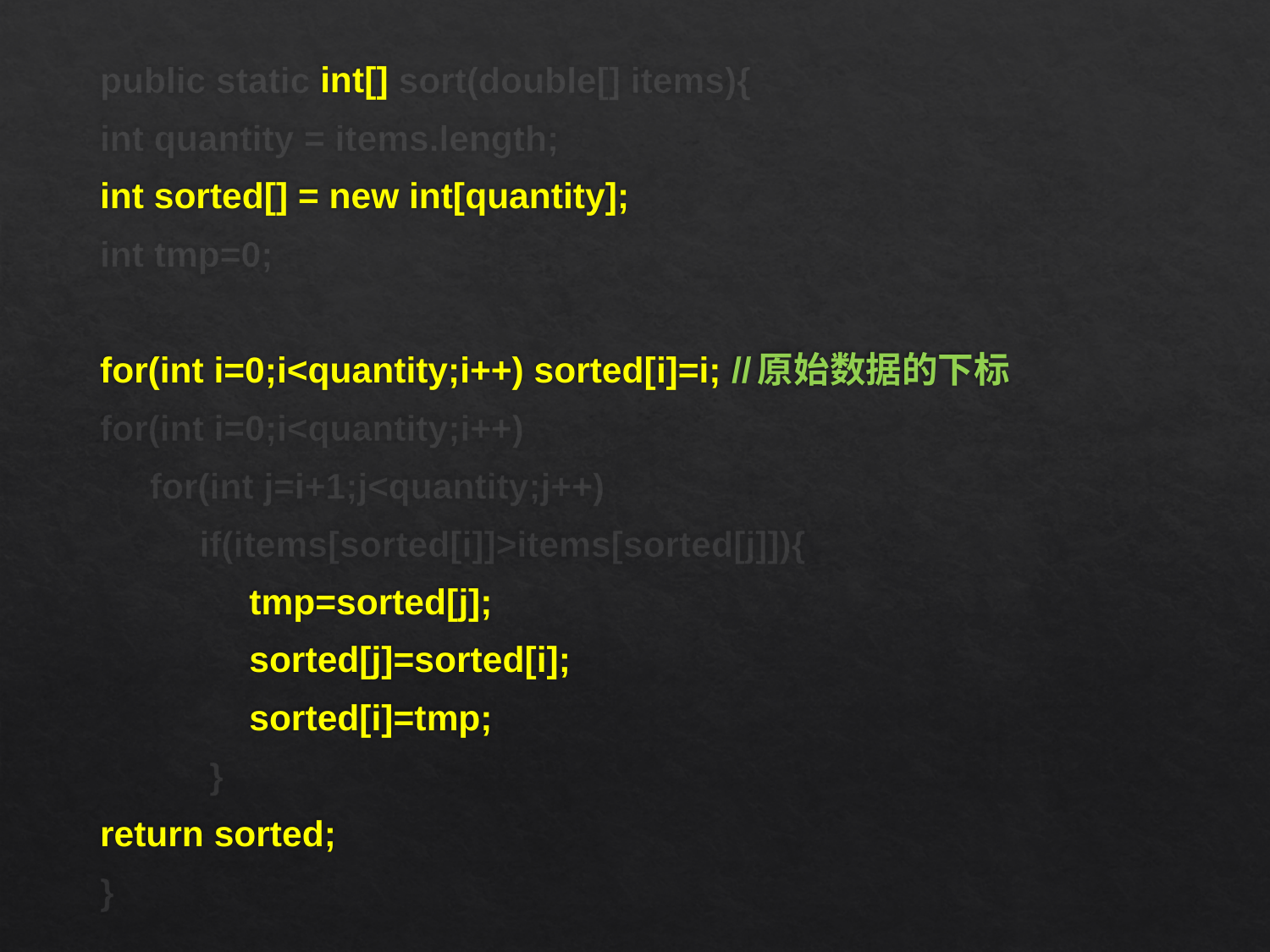

public static int[] sort(double[] items){
int quantity = items.length;
int sorted[] = new int[quantity];
int tmp=0;

for(int i=0;i<quantity;i++) sorted[i]=i; //原始数据的下标
for(int i=0;i<quantity;i++)
     for(int j=i+1;j<quantity;j++)
          if(items[sorted[i]]>items[sorted[j]]){
               tmp=sorted[j];
               sorted[j]=sorted[i];
               sorted[i]=tmp;
           }
return sorted;
}